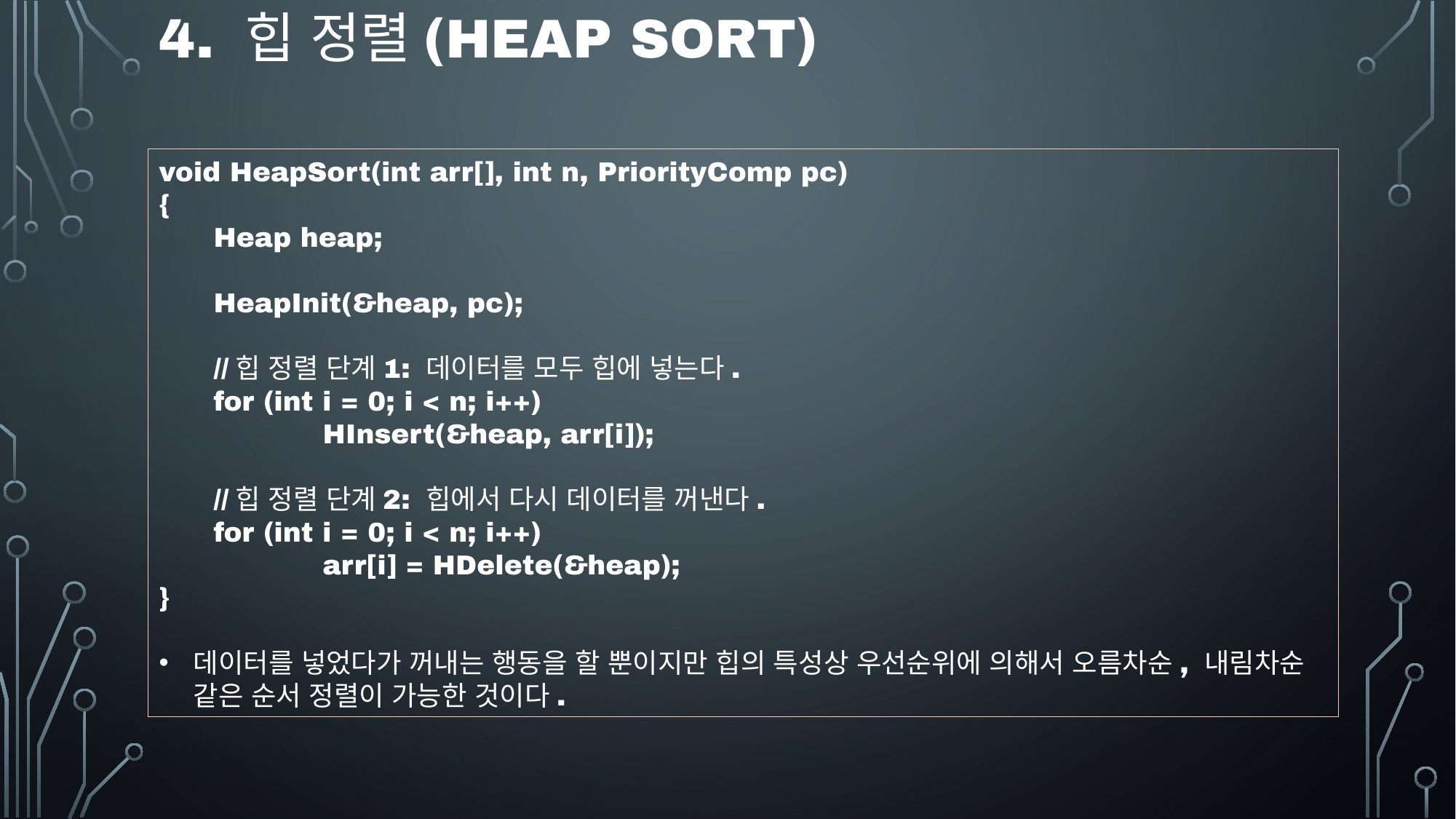

4. 힙 정렬(Heap Sort)
void HeapSort(int arr[], int n, PriorityComp pc)
{
Heap heap;

HeapInit(&heap, pc);

//힙 정렬 단계1: 데이터를 모두 힙에 넣는다.
for (int i = 0; i < n; i++)
	HInsert(&heap, arr[i]);

//힙 정렬 단계2: 힙에서 다시 데이터를 꺼낸다.
for (int i = 0; i < n; i++)
	arr[i] = HDelete(&heap);
}

데이터를 넣었다가 꺼내는 행동을 할 뿐이지만 힙의 특성상 우선순위에 의해서 오름차순, 내림차순 같은 순서 정렬이 가능한 것이다.